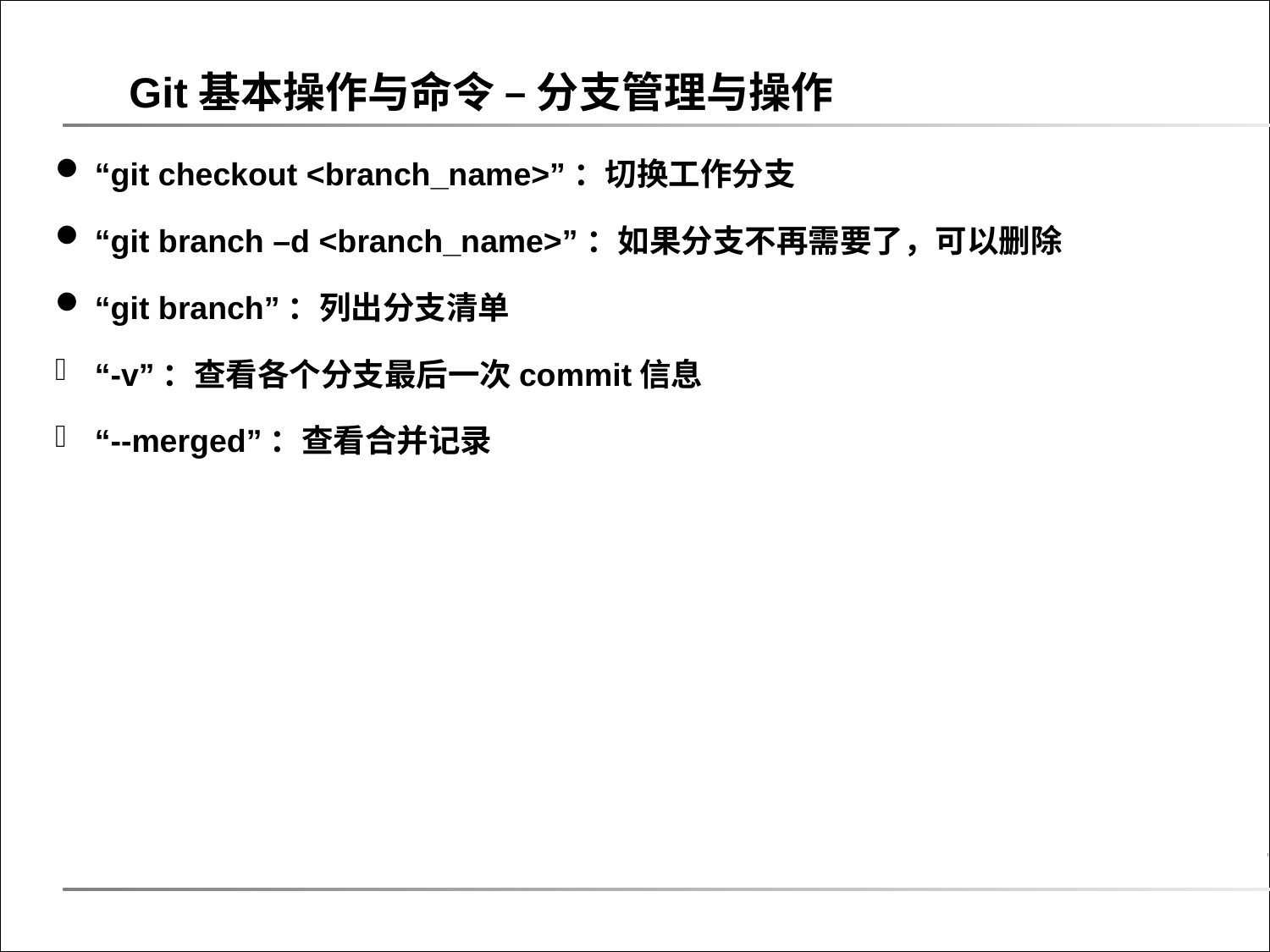

Git基本操作与命令 – 分支管理与操作
“git checkout <branch_name>”：切换工作分支
“git branch –d <branch_name>”：如果分支不再需要了，可以删除
“git branch”：列出分支清单
“-v”：查看各个分支最后一次commit信息
“--merged”：查看合并记录